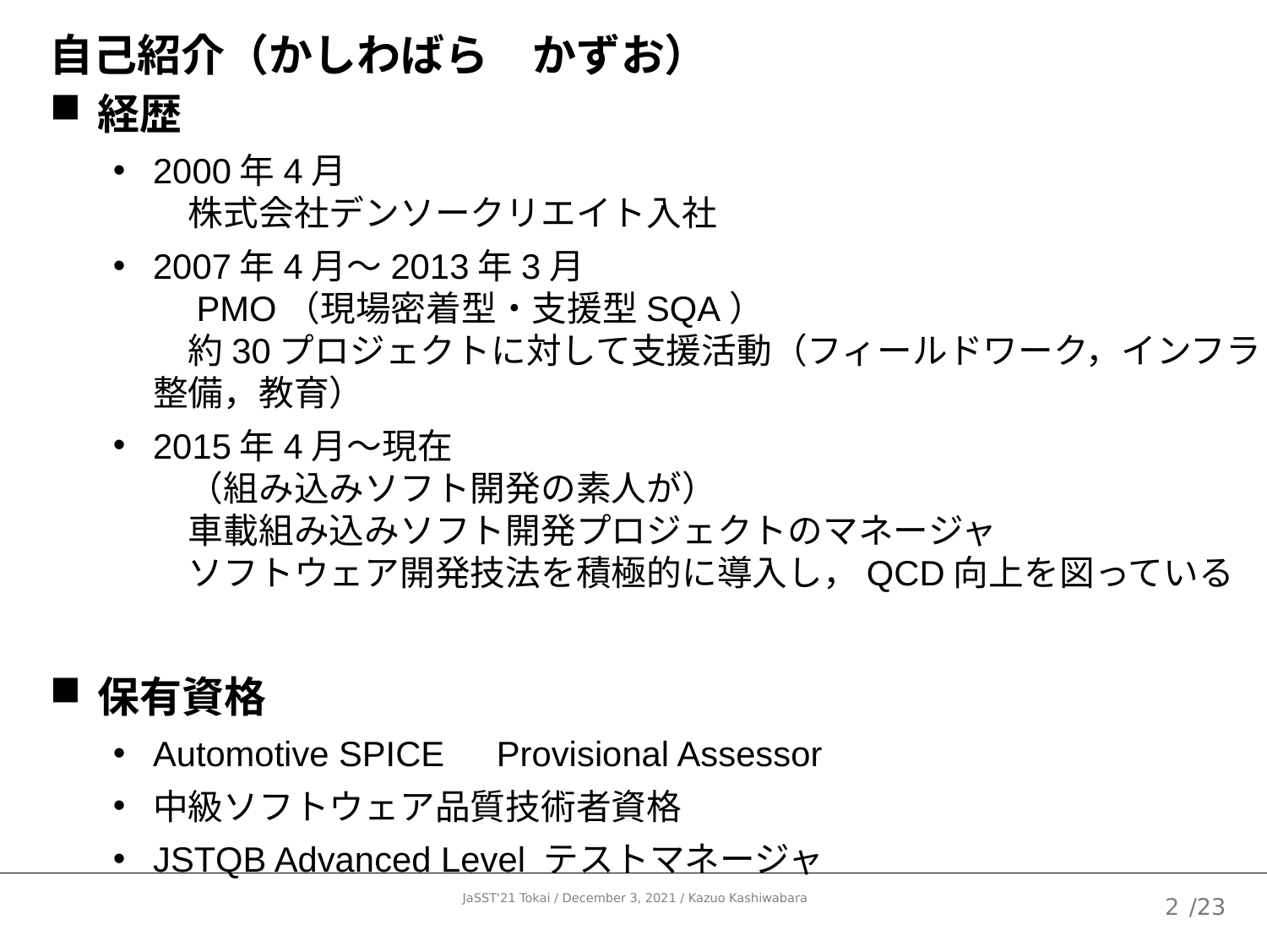

# 自己紹介（かしわばら　かずお）
経歴
2000年4月
　株式会社デンソークリエイト入社
2007年4月～2013年3月　
　PMO（現場密着型・支援型SQA）
　約30プロジェクトに対して支援活動（フィールドワーク，インフラ整備，教育）
2015年4月～現在　
　（組み込みソフト開発の素人が）
　車載組み込みソフト開発プロジェクトのマネージャ
　ソフトウェア開発技法を積極的に導入し，QCD向上を図っている

保有資格
Automotive SPICE　Provisional Assessor
中級ソフトウェア品質技術者資格
JSTQB Advanced Level テストマネージャ

2